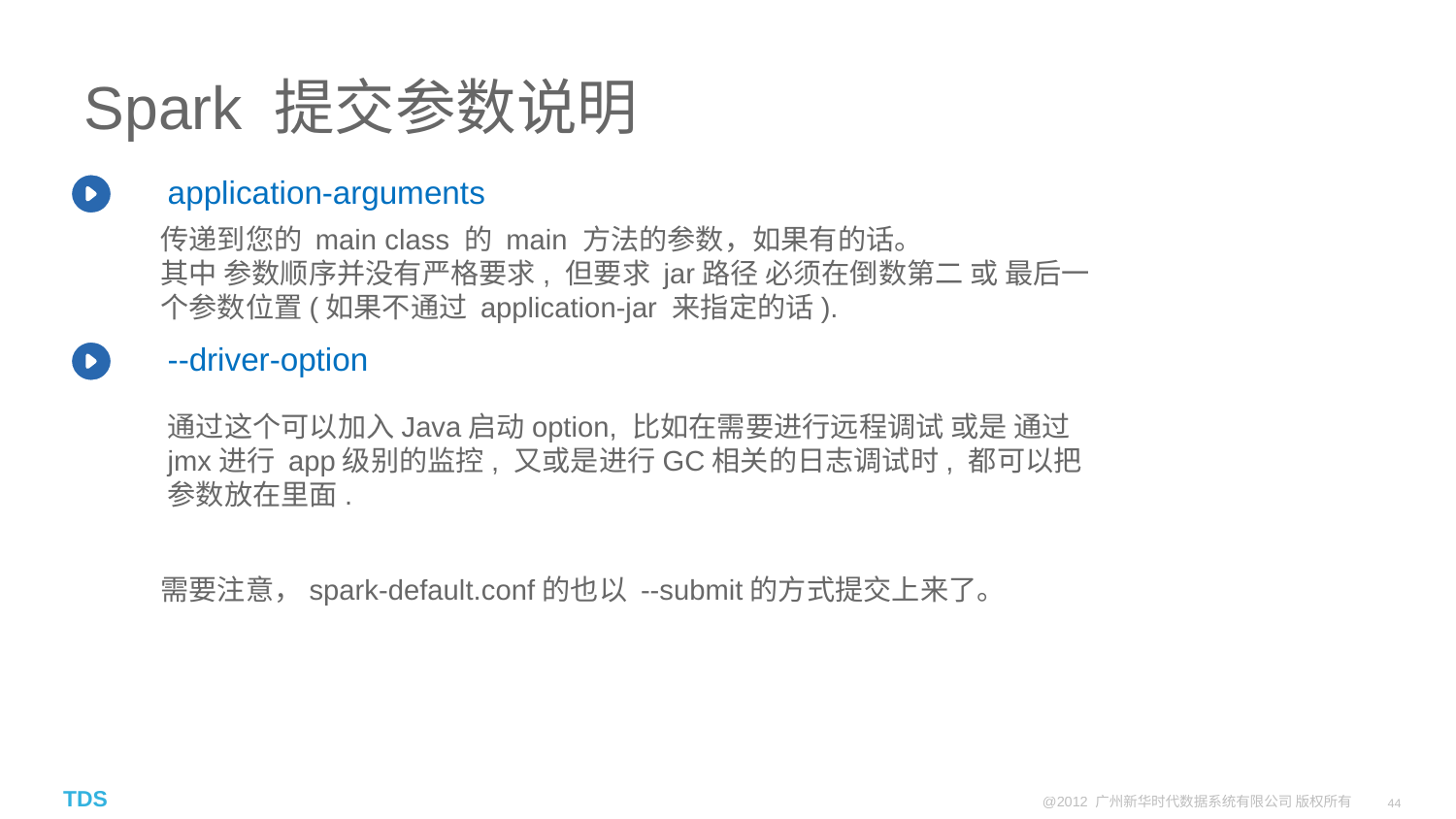

# Spark 提交参数说明

application-arguments

传递到您的 main class 的 main 方法的参数，如果有的话。
其中 参数顺序并没有严格要求, 但要求 jar路径 必须在倒数第二 或 最后一个参数位置(如果不通过 application-jar 来指定的话).
--driver-option

通过这个可以加入Java启动option, 比如在需要进行远程调试 或是 通过 jmx进行 app级别的监控, 又或是进行GC相关的日志调试时, 都可以把参数放在里面.
需要注意，spark-default.conf的也以 --submit的方式提交上来了。